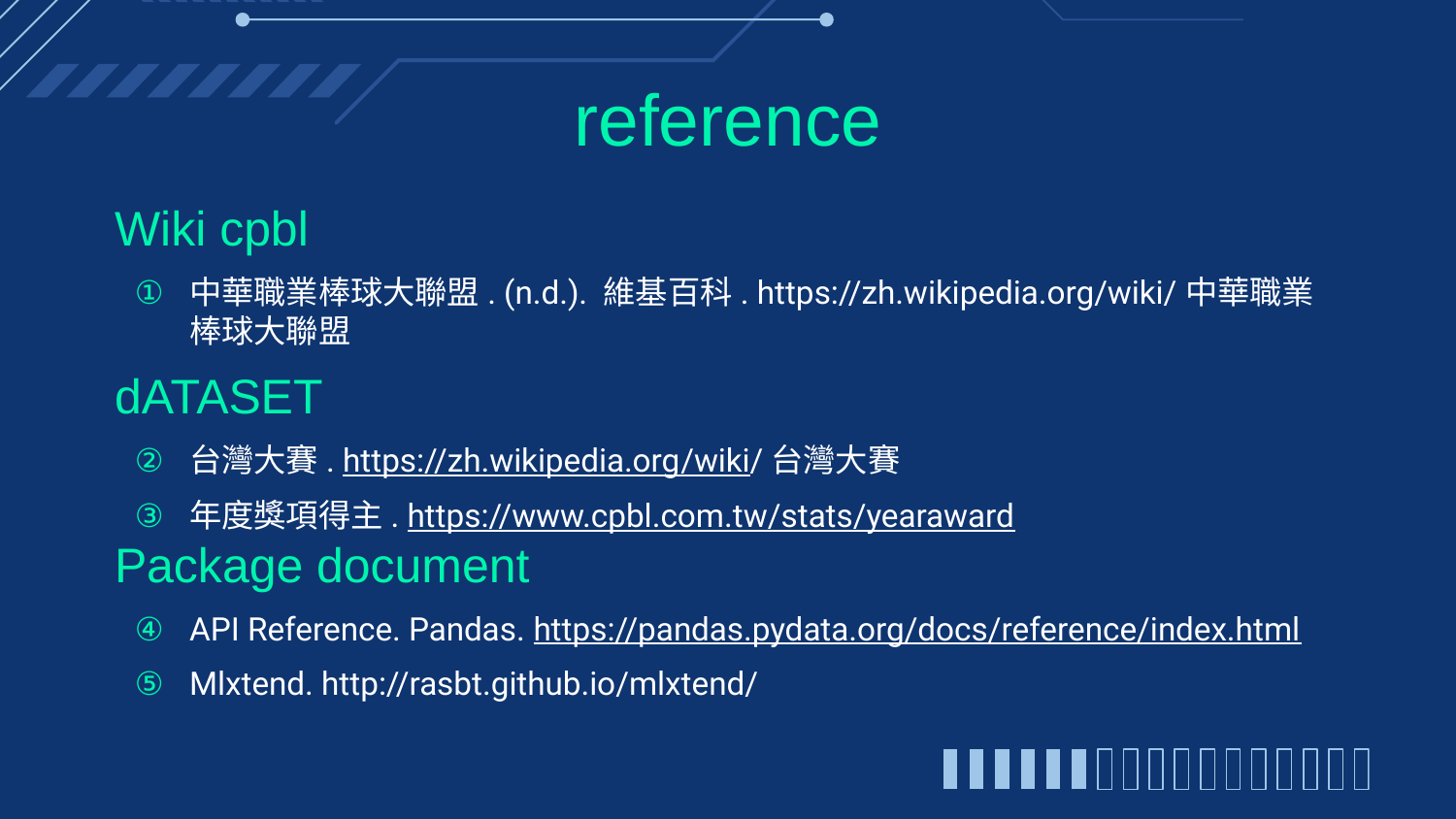

# reference
Wiki cpbl
中華職業棒球大聯盟. (n.d.). 維基百科. https://zh.wikipedia.org/wiki/中華職業棒球大聯盟
dATASET
台灣大賽. https://zh.wikipedia.org/wiki/台灣大賽
年度獎項得主. https://www.cpbl.com.tw/stats/yearaward
Package document
API Reference. Pandas. https://pandas.pydata.org/docs/reference/index.html
Mlxtend. http://rasbt.github.io/mlxtend/